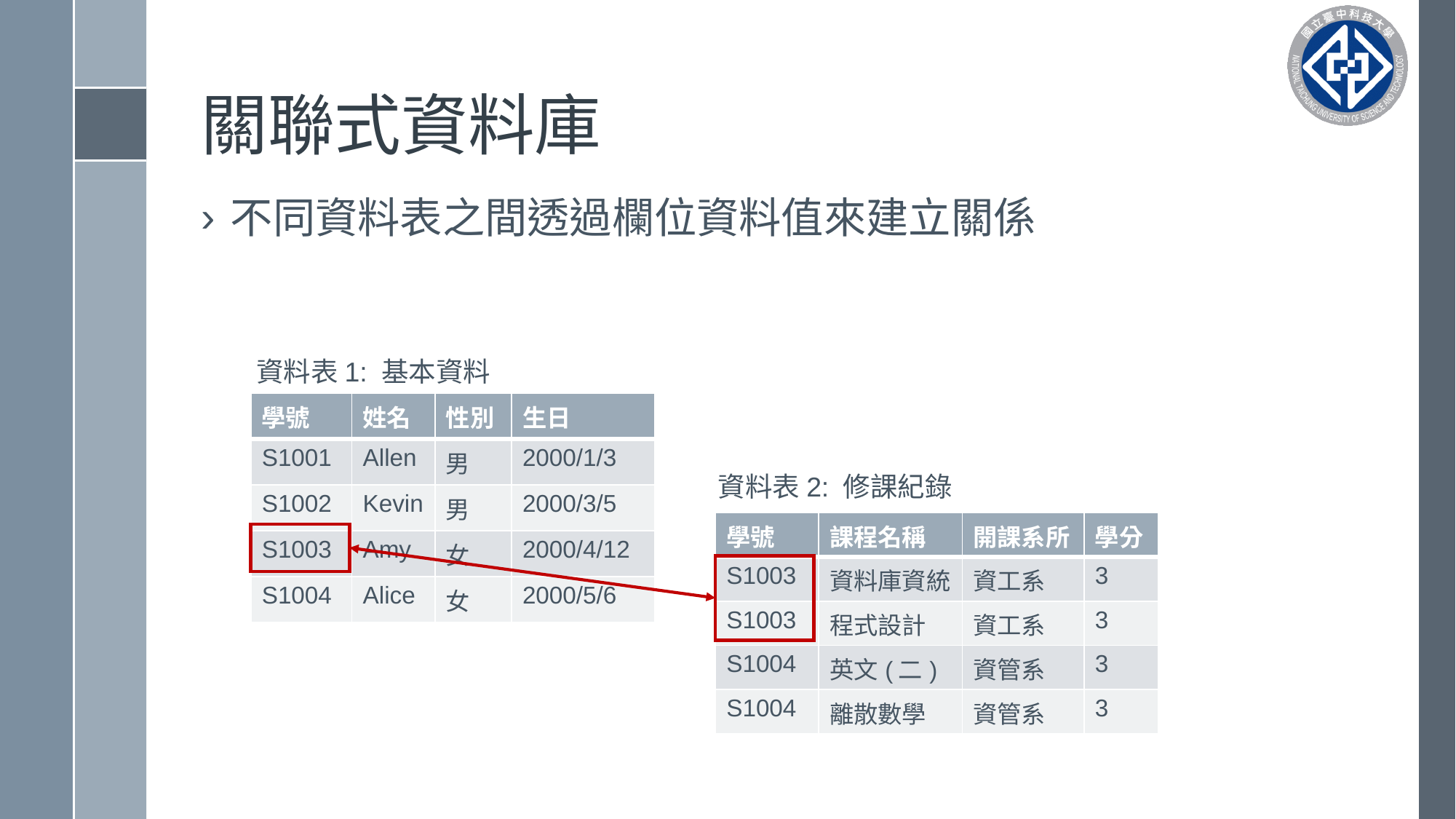

# 關聯式資料庫
不同資料表之間透過欄位資料值來建立關係
資料表1: 基本資料
| 學號 | 姓名 | 性別 | 生日 |
| --- | --- | --- | --- |
| S1001 | Allen | 男 | 2000/1/3 |
| S1002 | Kevin | 男 | 2000/3/5 |
| S1003 | Amy | 女 | 2000/4/12 |
| S1004 | Alice | 女 | 2000/5/6 |
資料表2: 修課紀錄
| 學號 | 課程名稱 | 開課系所 | 學分 |
| --- | --- | --- | --- |
| S1003 | 資料庫資統 | 資工系 | 3 |
| S1003 | 程式設計 | 資工系 | 3 |
| S1004 | 英文(二) | 資管系 | 3 |
| S1004 | 離散數學 | 資管系 | 3 |